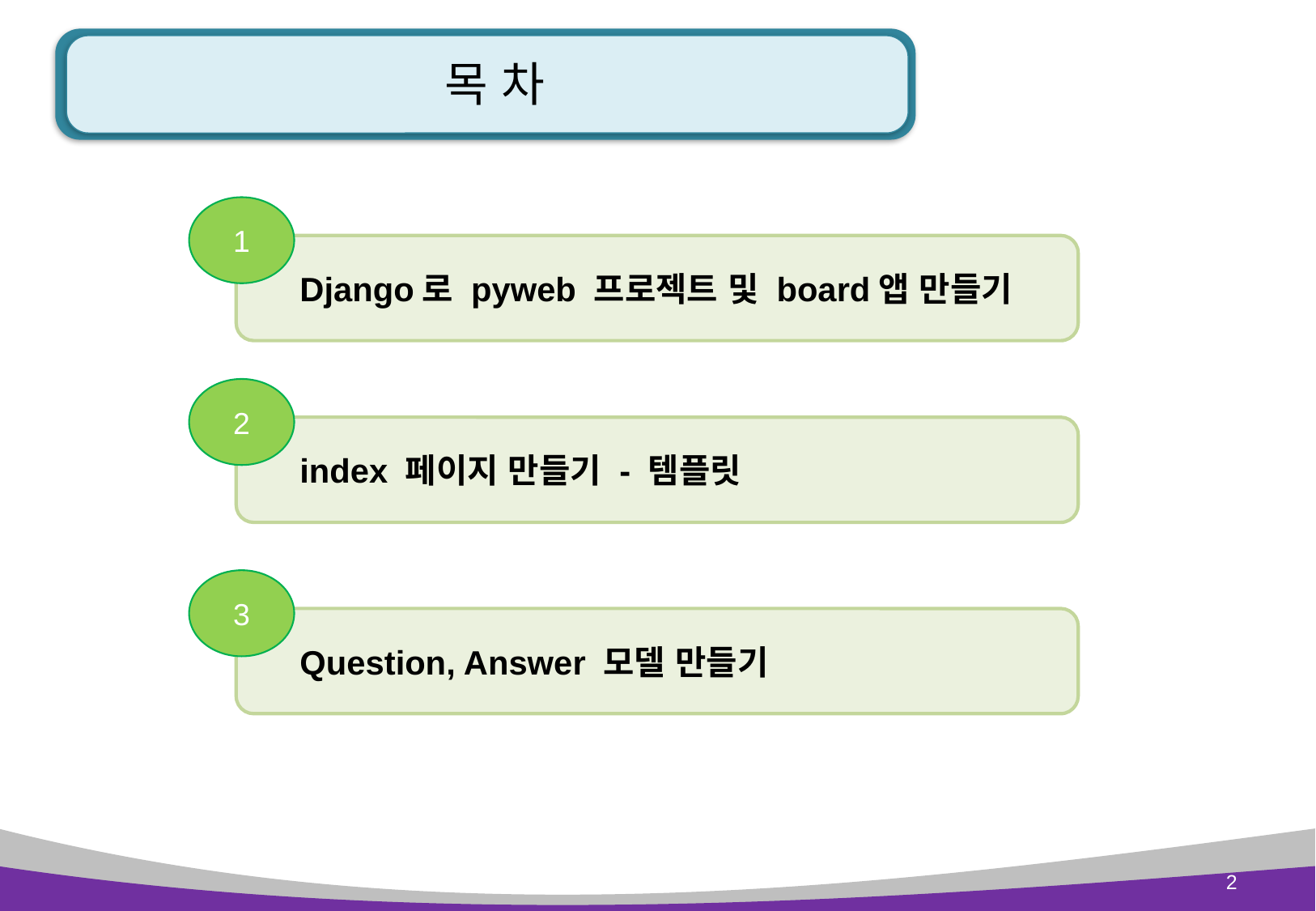

# 목 차
1
     Django로 pyweb 프로젝트 및 board앱 만들기
2
     index 페이지 만들기 - 템플릿
3
     Question, Answer 모델 만들기
2